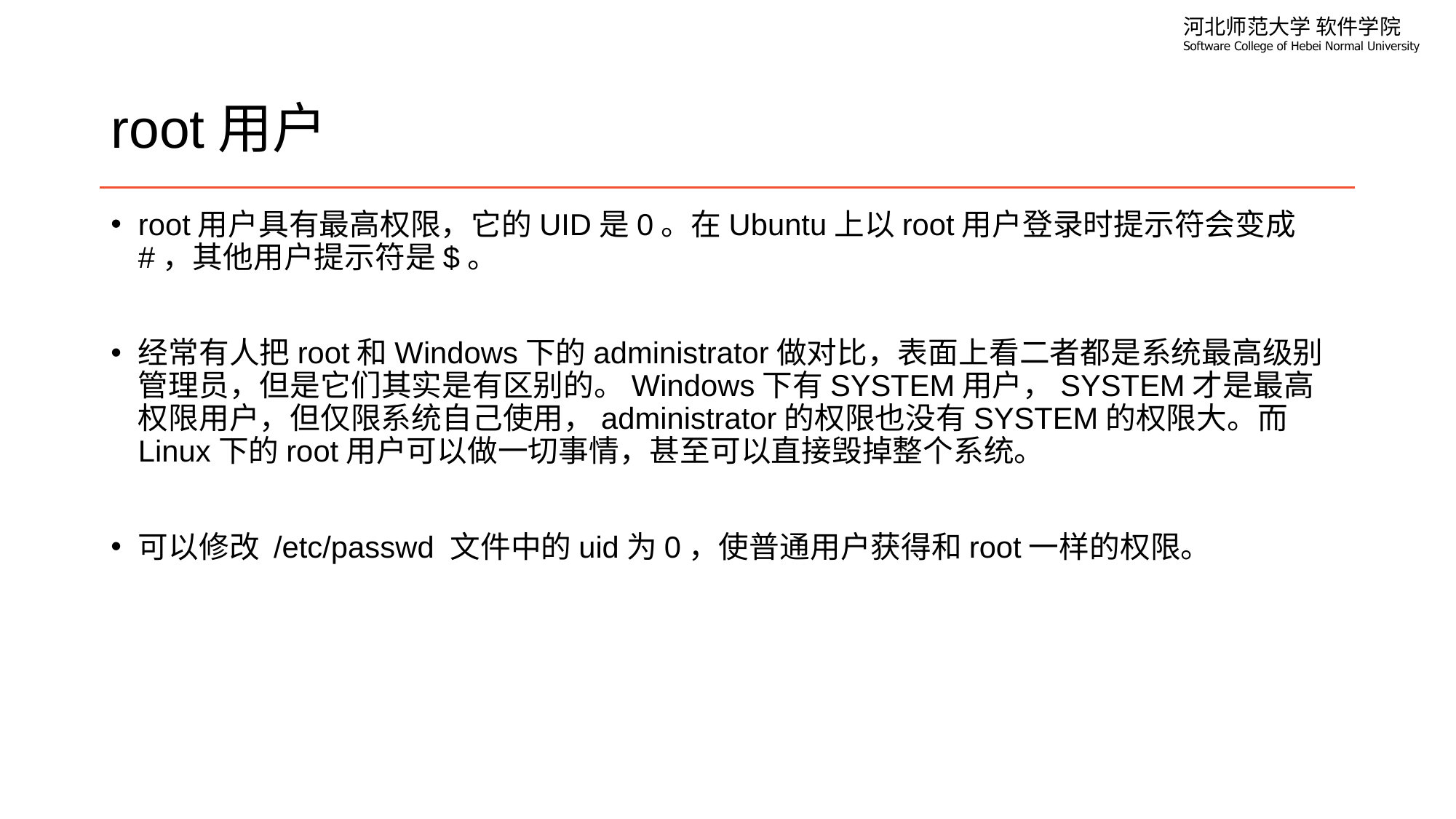

# root用户
root用户具有最高权限，它的UID是0。在Ubuntu上以root用户登录时提示符会变成#，其他用户提示符是$。

经常有人把root和Windows下的administrator做对比，表面上看二者都是系统最高级别管理员，但是它们其实是有区别的。Windows下有SYSTEM用户，SYSTEM才是最高权限用户，但仅限系统自己使用，administrator的权限也没有SYSTEM的权限大。而Linux下的root用户可以做一切事情，甚至可以直接毁掉整个系统。

可以修改 /etc/passwd 文件中的uid为0，使普通用户获得和root一样的权限。